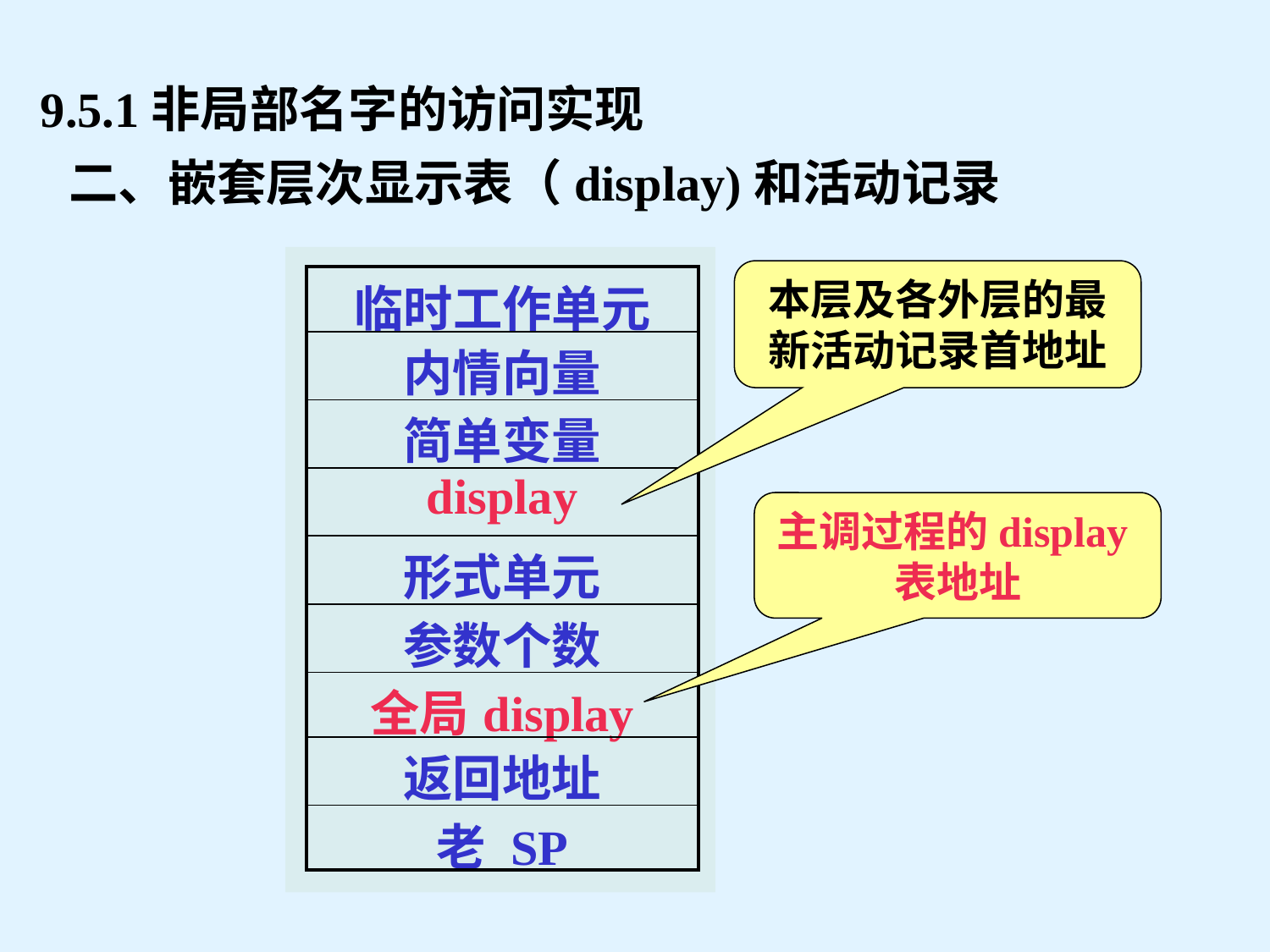

9.5.1非局部名字的访问实现
    二、嵌套层次显示表（display)和活动记录

本层及各外层的最新活动记录首地址
| 临时工作单元 |
| --- |
| 内情向量 |
| 简单变量 |
| display |
| 形式单元 |
| 参数个数 |
| 全局display |
| 返回地址 |
| 老 SP |
| 临时工作单元 |
| --- |
| 内情向量 |
| 简单变量 |
| 形式单元 |
| 参数个数 |
| 静态链 |
| 返回地址 |
| 老 SP(动态链) |
主调过程的display表地址